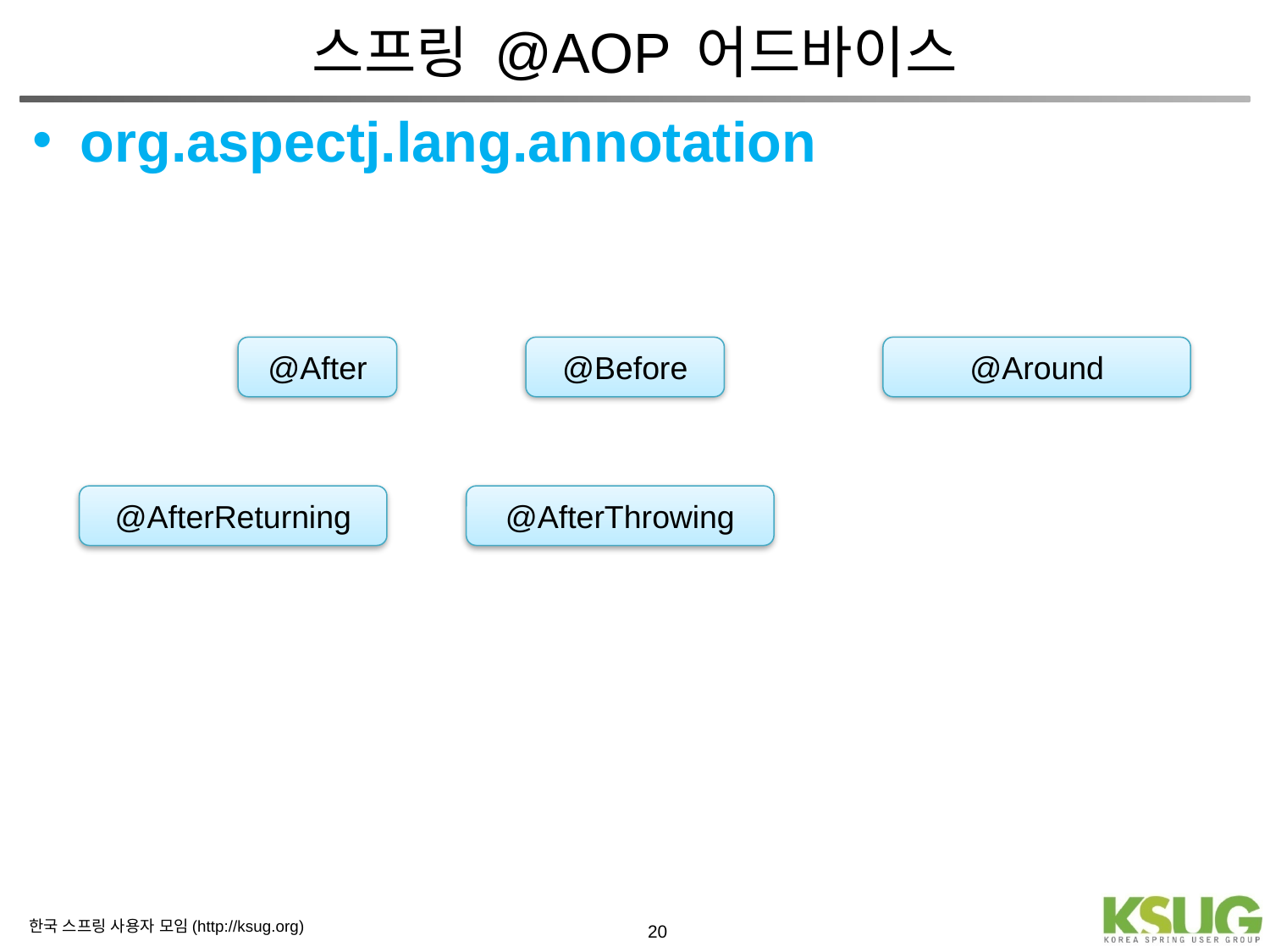

# 스프링 @AOP 어드바이스
org.aspectj.lang.annotation

@After
@Before
@Around
@AfterReturning
@AfterThrowing